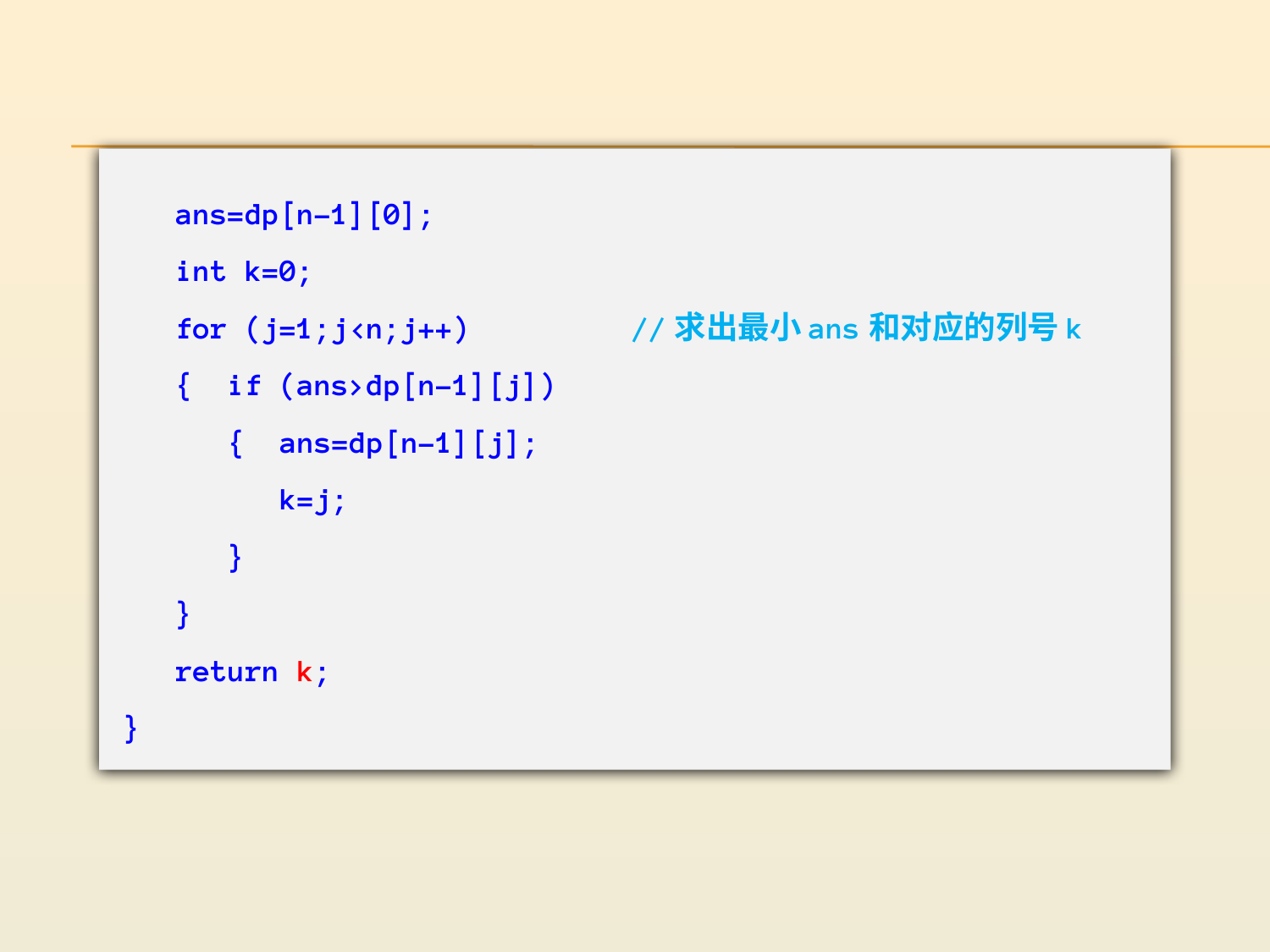

ans=dp[n-1][0];
   int k=0;
   for (j=1;j<n;j++)		//求出最小ans和对应的列号k
   {  if (ans>dp[n-1][j])
      {  ans=dp[n-1][j];
         k=j;
      }
   }
   return k;
}